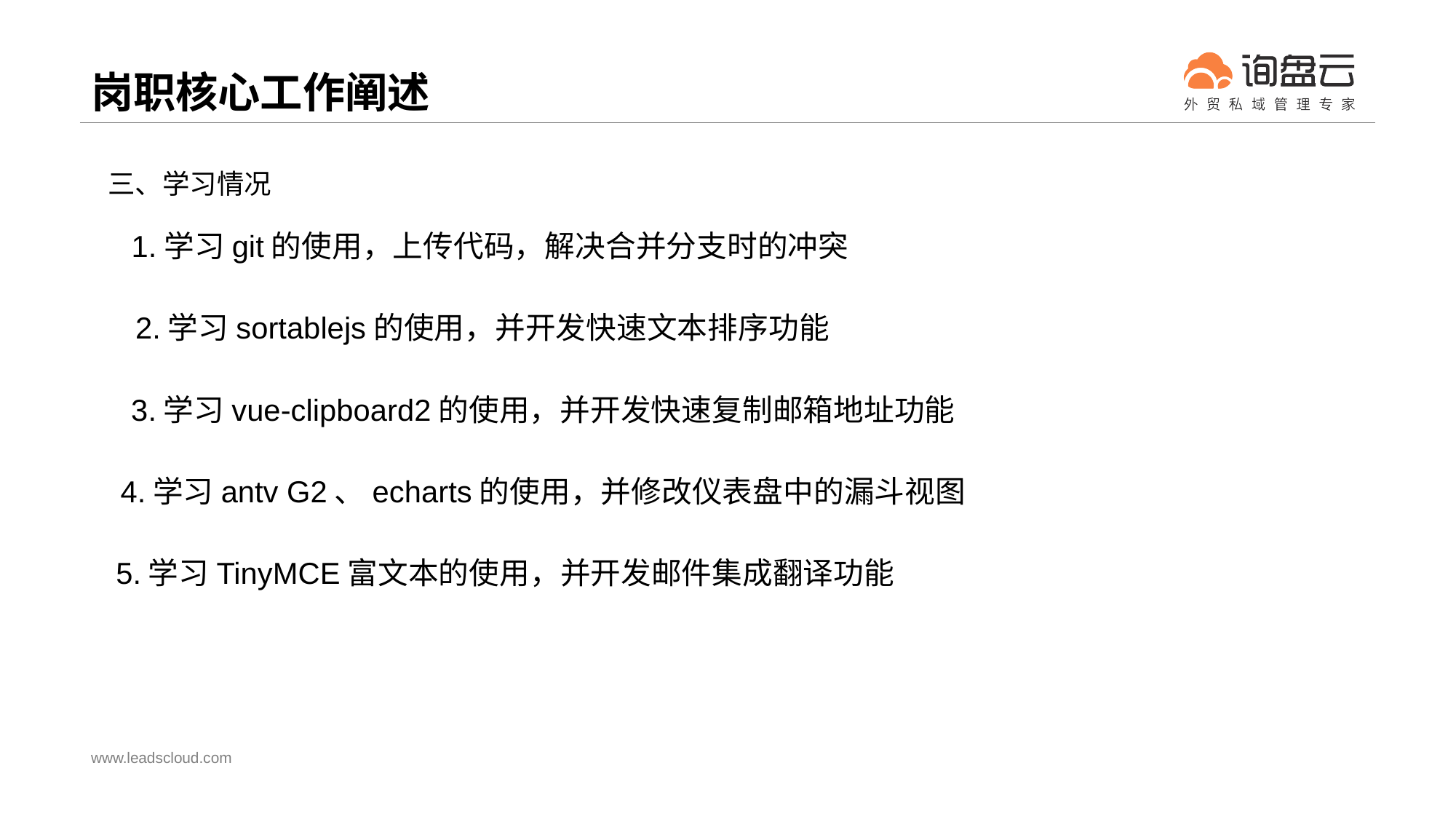

# 岗职核心工作阐述
三、学习情况
1.学习git的使用，上传代码，解决合并分支时的冲突
2.学习sortablejs的使用，并开发快速文本排序功能
3.学习vue-clipboard2的使用，并开发快速复制邮箱地址功能
4.学习antv G2、echarts的使用，并修改仪表盘中的漏斗视图
5.学习TinyMCE富文本的使用，并开发邮件集成翻译功能
www.leadscloud.com
13